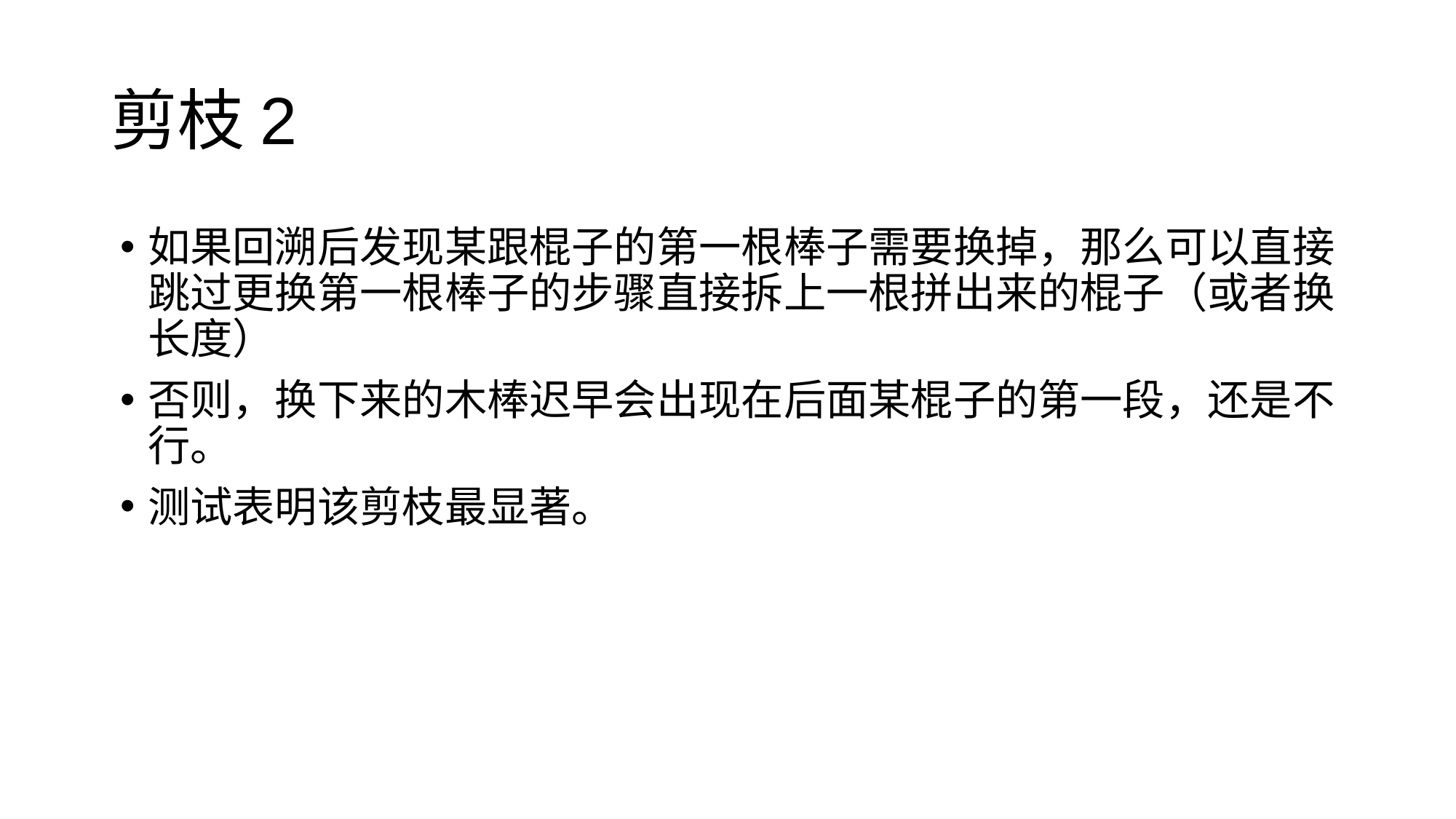

# 剪枝2
如果回溯后发现某跟棍子的第一根棒子需要换掉，那么可以直接跳过更换第一根棒子的步骤直接拆上一根拼出来的棍子（或者换长度）
否则，换下来的木棒迟早会出现在后面某棍子的第一段，还是不行。
测试表明该剪枝最显著。